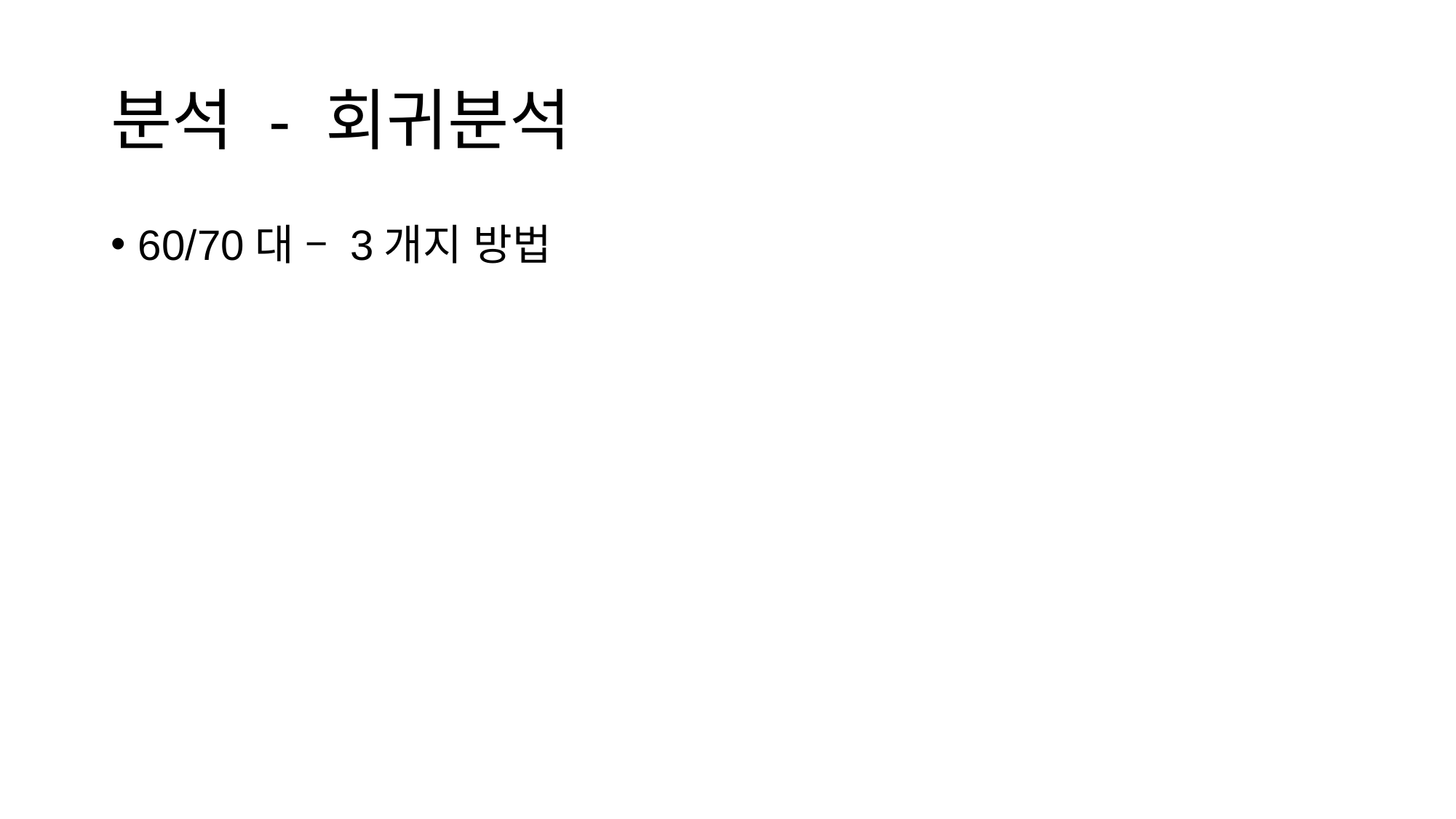

# 분석 - 회귀분석
60/70대 – 3개지 방법